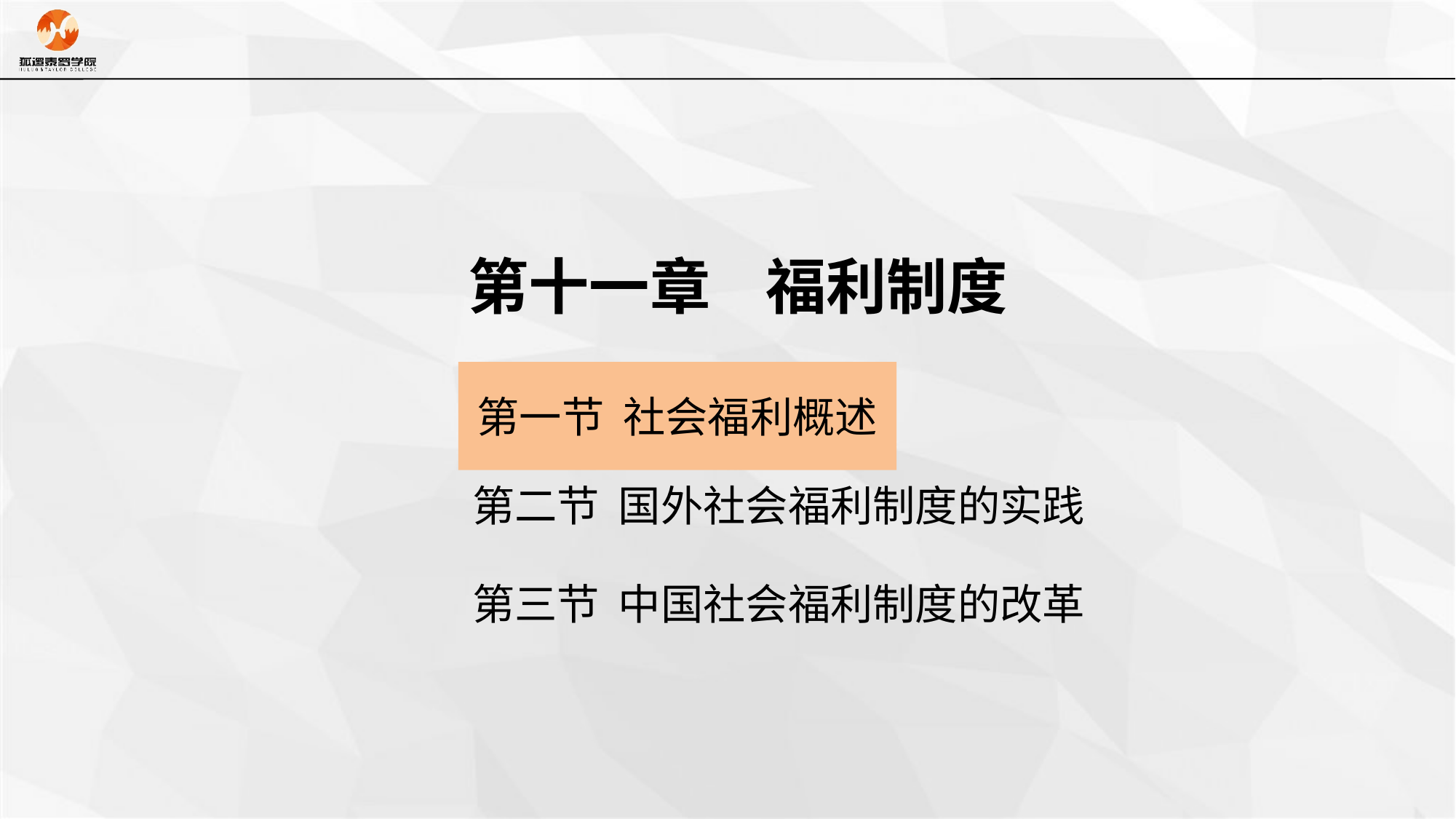

第十一章    福利制度
第一节  社会福利概述
第二节  国外社会福利制度的实践
第三节  中国社会福利制度的改革